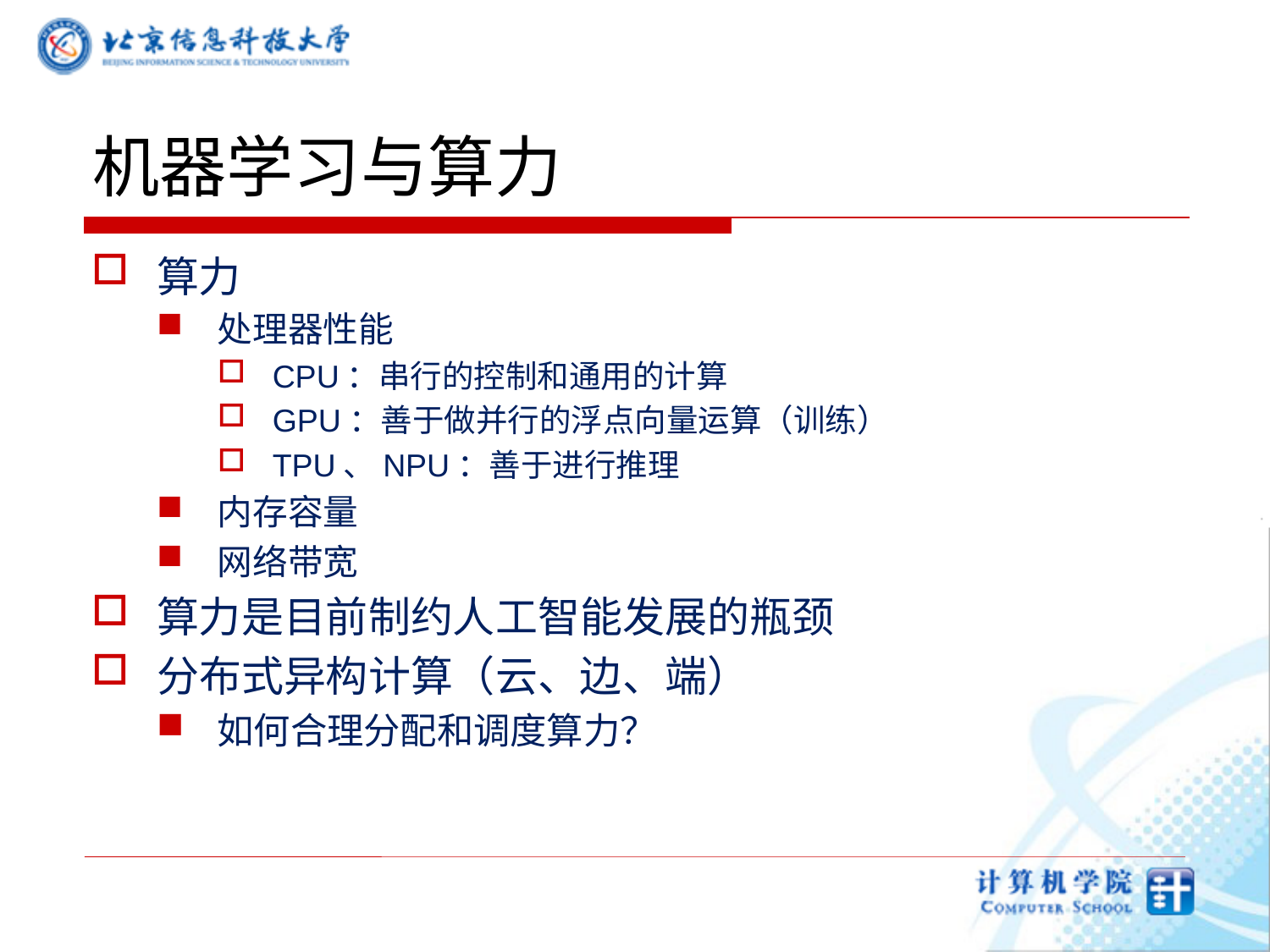

# 机器学习与算力
算力
处理器性能
CPU：串行的控制和通用的计算
GPU：善于做并行的浮点向量运算（训练）
TPU、NPU：善于进行推理
内存容量
网络带宽
算力是目前制约人工智能发展的瓶颈
分布式异构计算（云、边、端）
如何合理分配和调度算力？